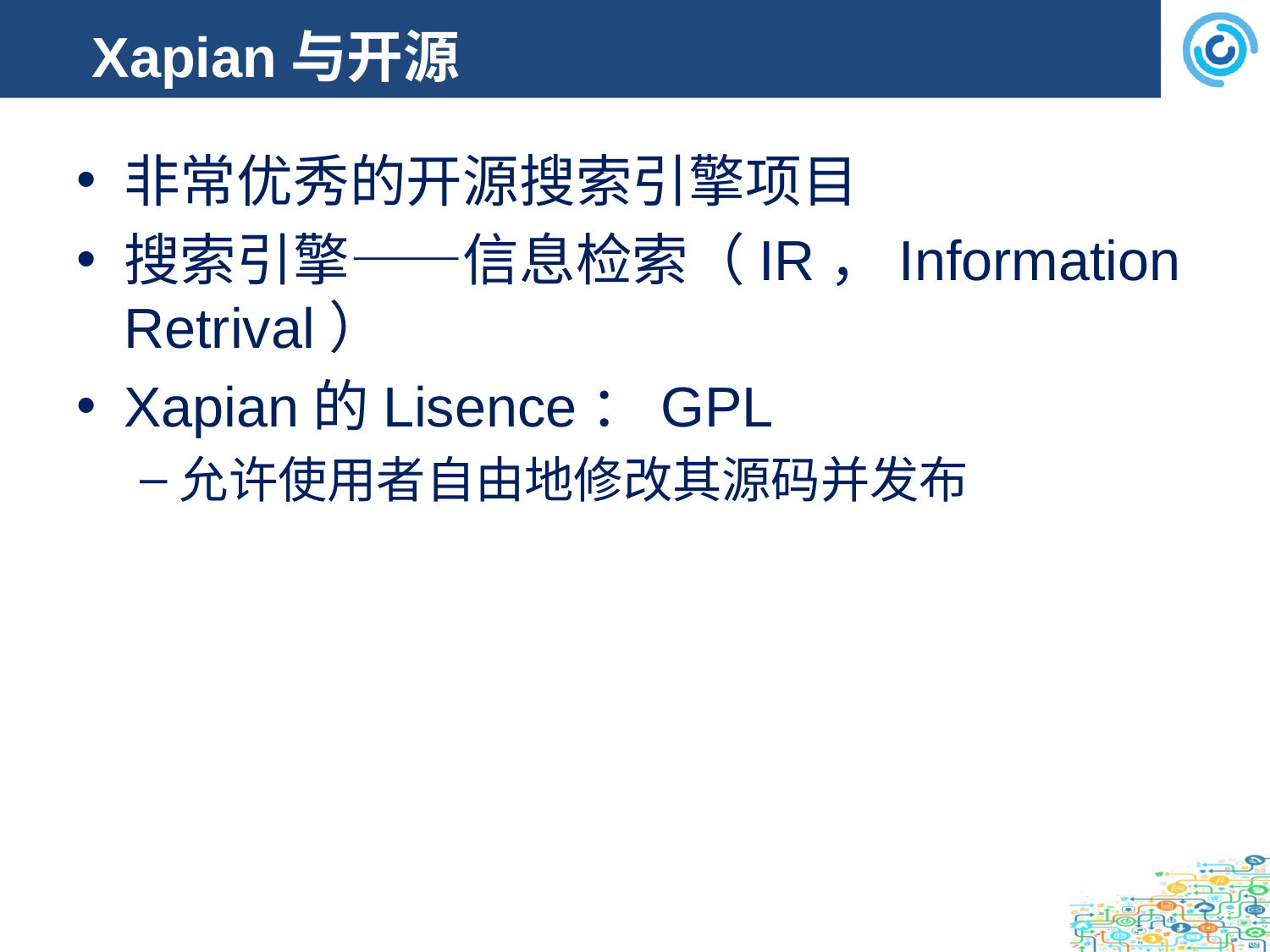

# Xapian与开源
非常优秀的开源搜索引擎项目
搜索引擎——信息检索（IR，Information Retrival）
Xapian的Lisence：GPL
允许使用者自由地修改其源码并发布